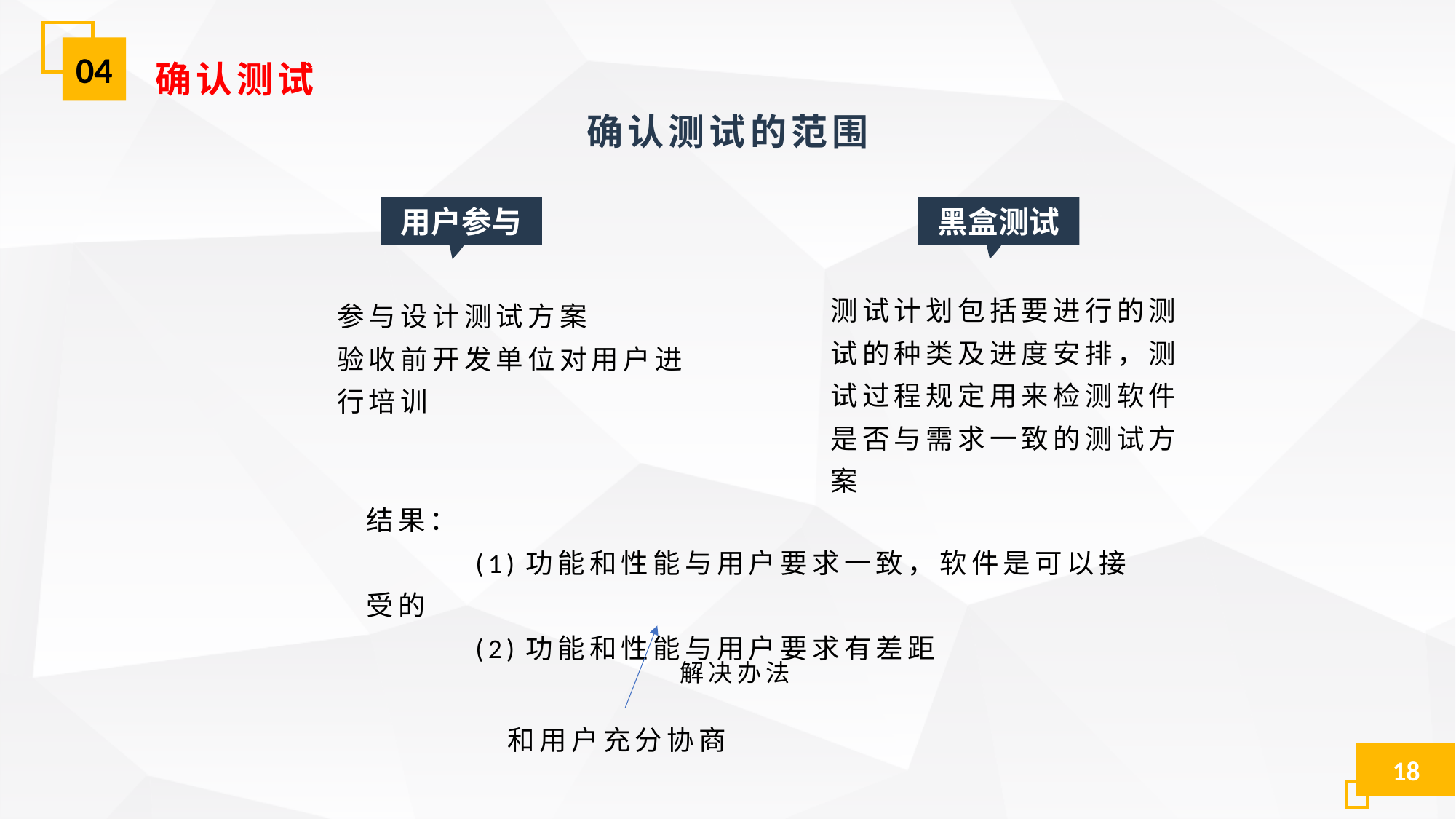

04
确认测试
确认测试的范围
用户参与

黑盒测试

测试计划包括要进行的测试的种类及进度安排，测试过程规定用来检测软件是否与需求一致的测试方案
参与设计测试方案
验收前开发单位对用户进行培训
结果：
	(1)功能和性能与用户要求一致，软件是可以接受的
	(2)功能和性能与用户要求有差距
解决办法
和用户充分协商
18